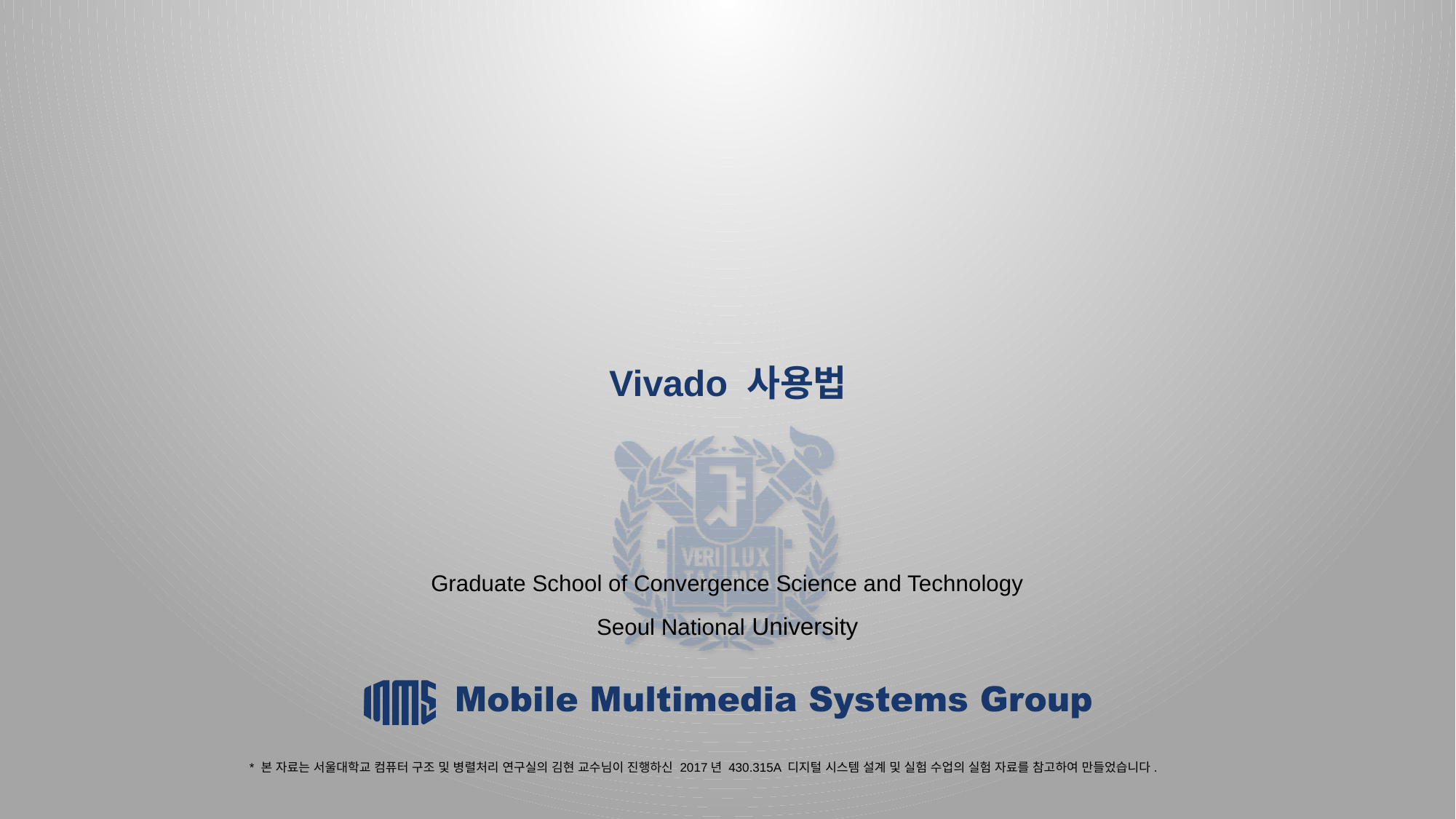

# Vivado 사용법
* 본 자료는 서울대학교 컴퓨터 구조 및 병렬처리 연구실의 김현 교수님이 진행하신 2017년 430.315A 디지털 시스템 설계 및 실험 수업의 실험 자료를 참고하여 만들었습니다.